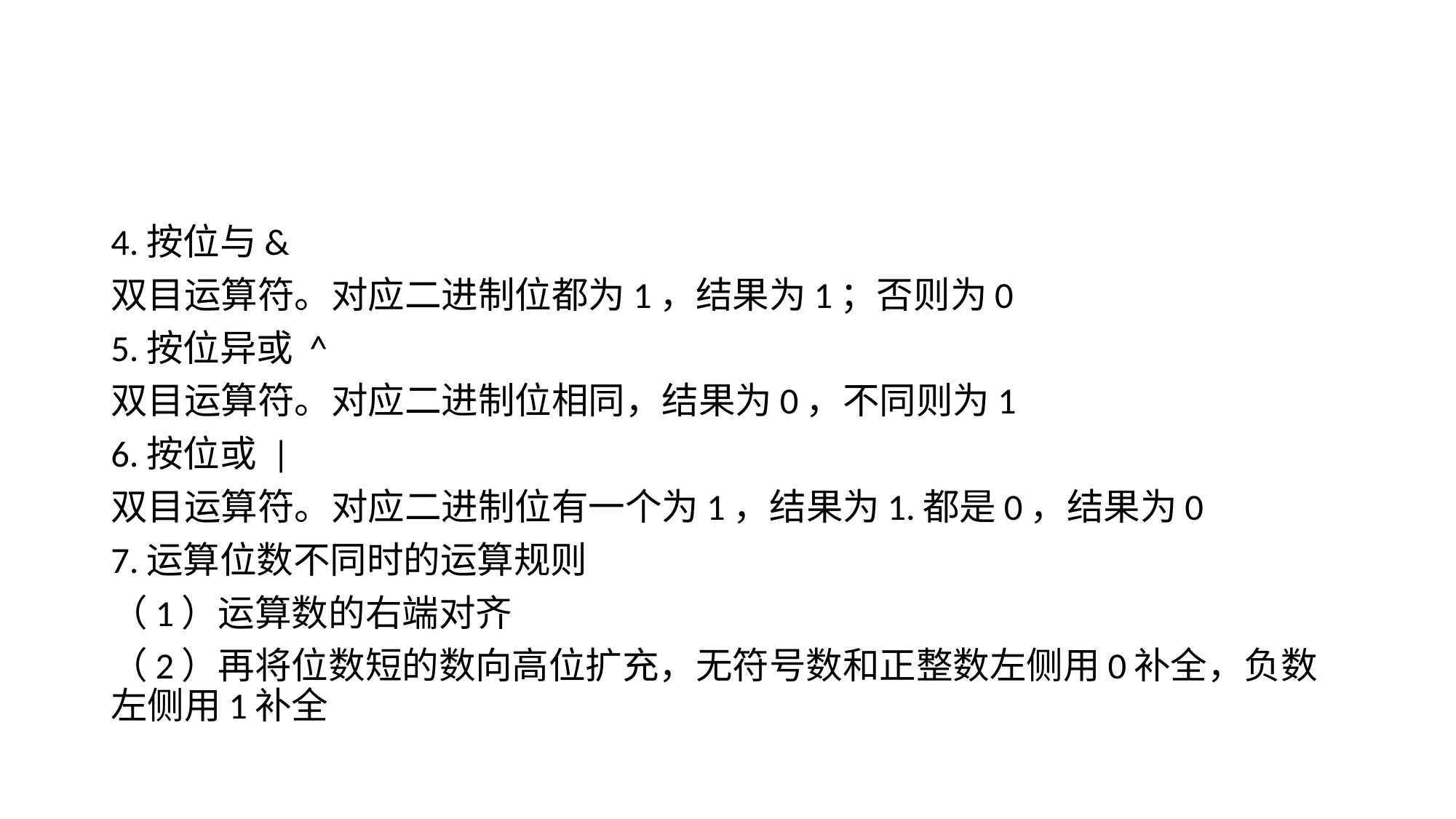

#
4.按位与&
双目运算符。对应二进制位都为1，结果为1；否则为0
5.按位异或 ^
双目运算符。对应二进制位相同，结果为0，不同则为1
6.按位或 |
双目运算符。对应二进制位有一个为1，结果为1.都是0，结果为0
7.运算位数不同时的运算规则
（1）运算数的右端对齐
（2）再将位数短的数向高位扩充，无符号数和正整数左侧用0补全，负数左侧用1补全